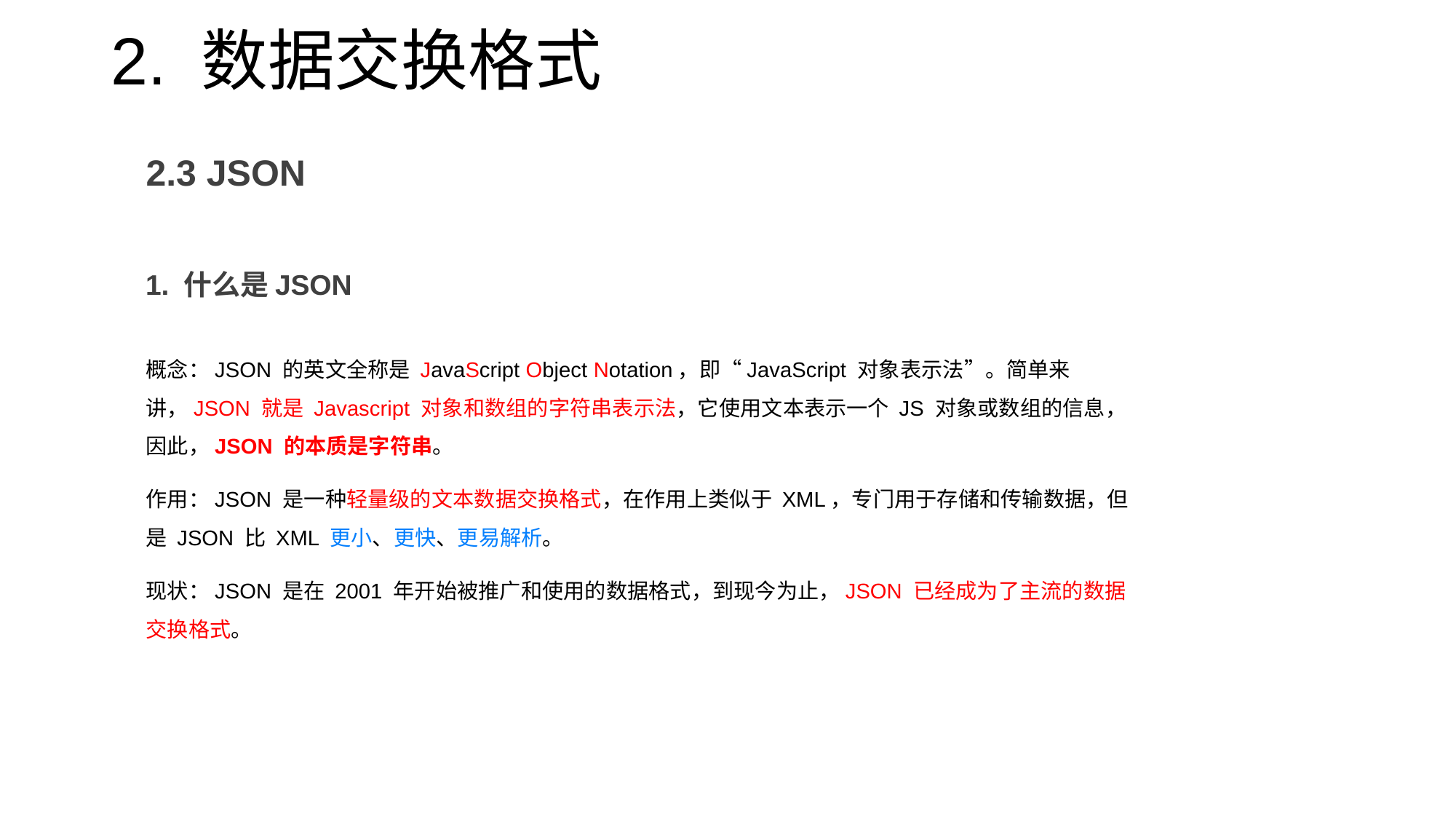

# 2. 数据交换格式
2.3 JSON
1. 什么是JSON
概念：JSON 的英文全称是 JavaScript Object Notation，即“JavaScript 对象表示法”。简单来讲，JSON 就是 Javascript 对象和数组的字符串表示法，它使用文本表示一个 JS 对象或数组的信息，因此，JSON 的本质是字符串。
作用：JSON 是一种轻量级的文本数据交换格式，在作用上类似于 XML，专门用于存储和传输数据，但是 JSON 比 XML 更小、更快、更易解析。
现状：JSON 是在 2001 年开始被推广和使用的数据格式，到现今为止，JSON 已经成为了主流的数据交换格式。